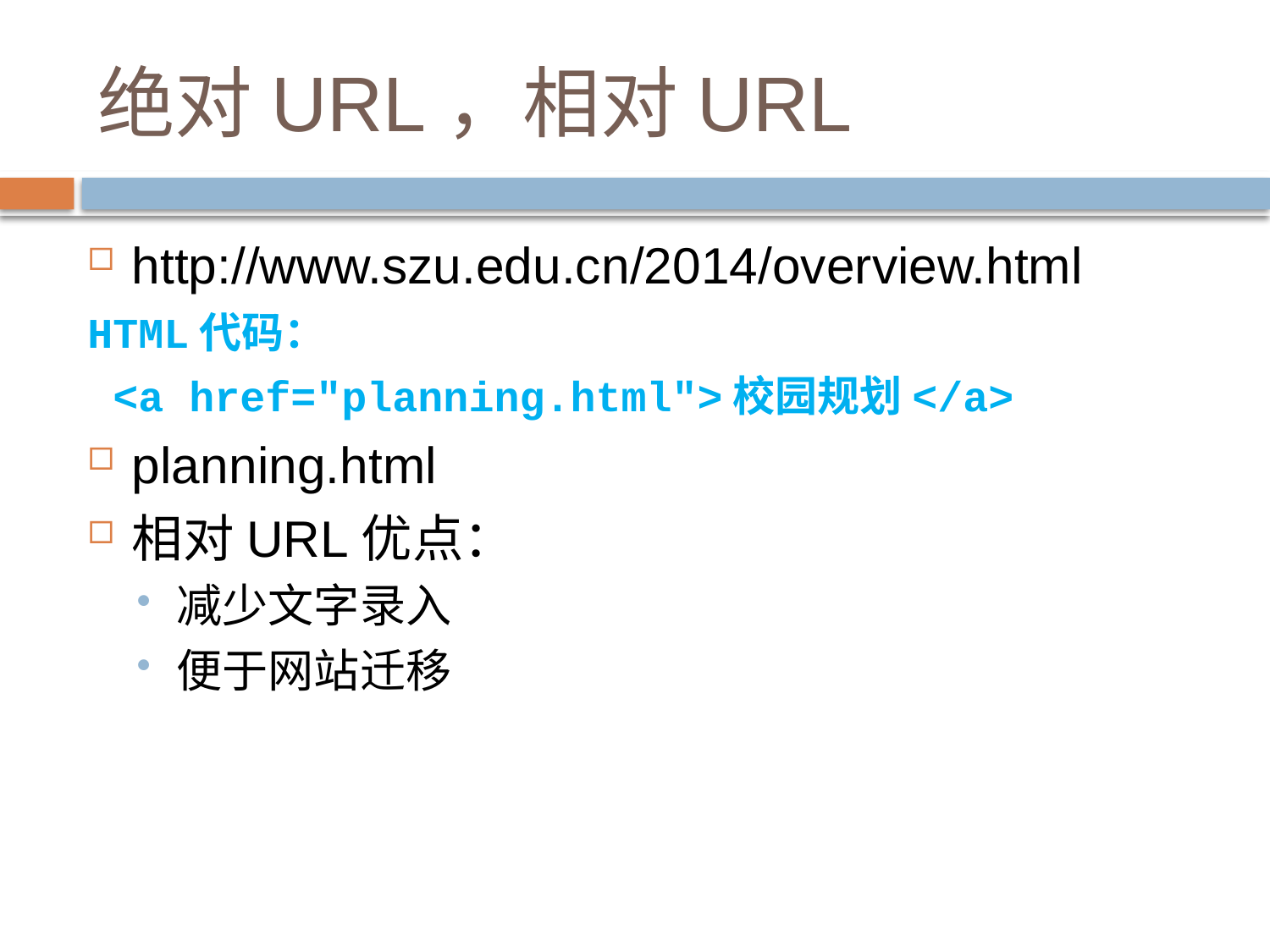

# 绝对URL，相对URL
http://www.szu.edu.cn/2014/overview.html
HTML代码：
 <a href="planning.html">校园规划</a>
planning.html
相对URL优点：
减少文字录入
便于网站迁移